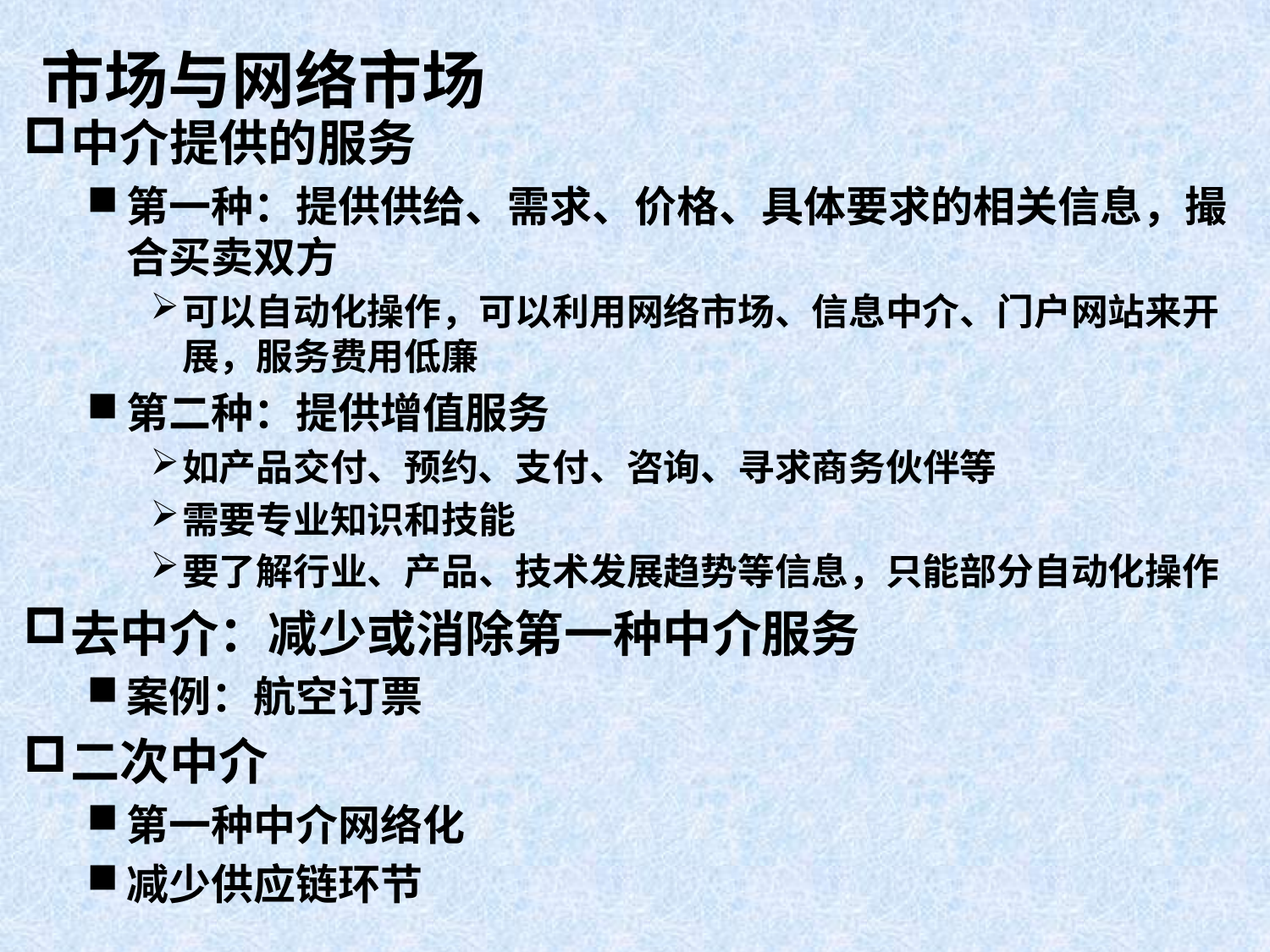

# 市场与网络市场
中介提供的服务
第一种：提供供给、需求、价格、具体要求的相关信息，撮合买卖双方
可以自动化操作，可以利用网络市场、信息中介、门户网站来开展，服务费用低廉
第二种：提供增值服务
如产品交付、预约、支付、咨询、寻求商务伙伴等
需要专业知识和技能
要了解行业、产品、技术发展趋势等信息，只能部分自动化操作
去中介：减少或消除第一种中介服务
案例：航空订票
二次中介
第一种中介网络化
减少供应链环节